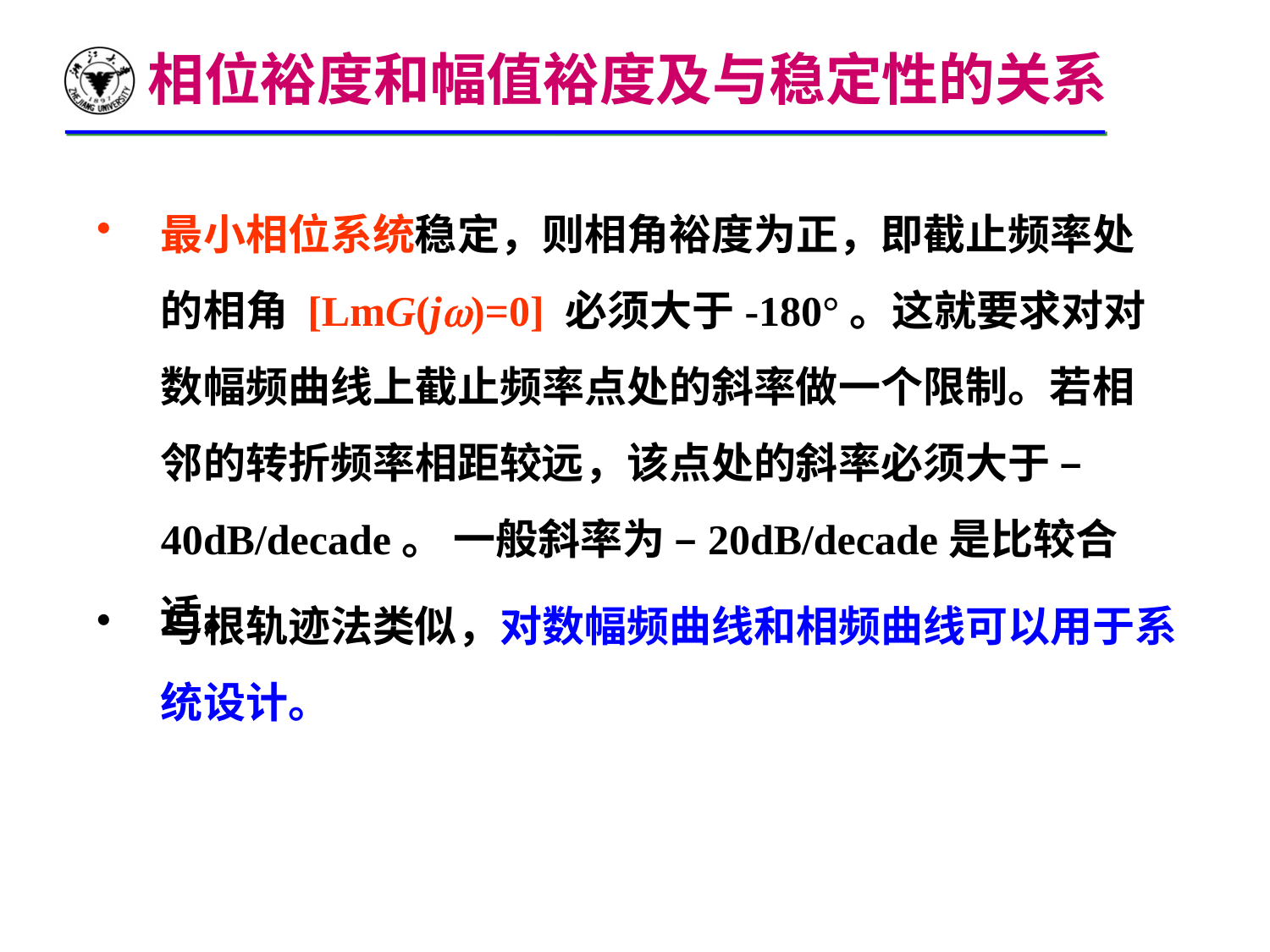

相位裕度和幅值裕度及与稳定性的关系
最小相位系统稳定，则相角裕度为正，即截止频率处的相角 [LmG(jω)=0] 必须大于-180°。这就要求对对数幅频曲线上截止频率点处的斜率做一个限制。若相邻的转折频率相距较远，该点处的斜率必须大于 –40dB/decade。 一般斜率为 –20dB/decade是比较合适。
与根轨迹法类似，对数幅频曲线和相频曲线可以用于系统设计。